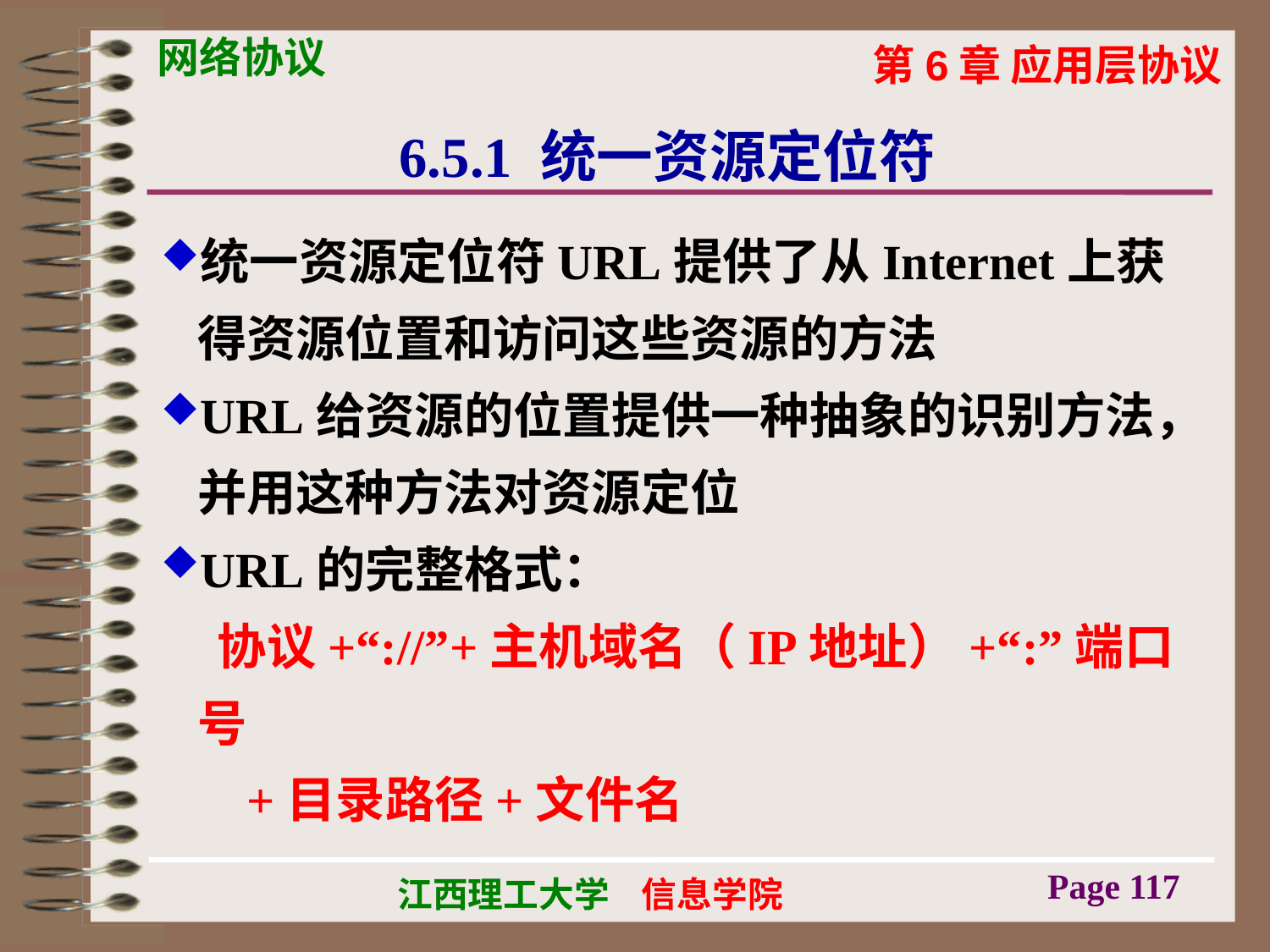

# 6.5.1 统一资源定位符
统一资源定位符URL提供了从Internet上获得资源位置和访问这些资源的方法
URL给资源的位置提供一种抽象的识别方法，并用这种方法对资源定位
URL的完整格式：
    协议+“://”+主机域名（IP地址）+“:”端口号
       +目录路径+文件名
Page 117